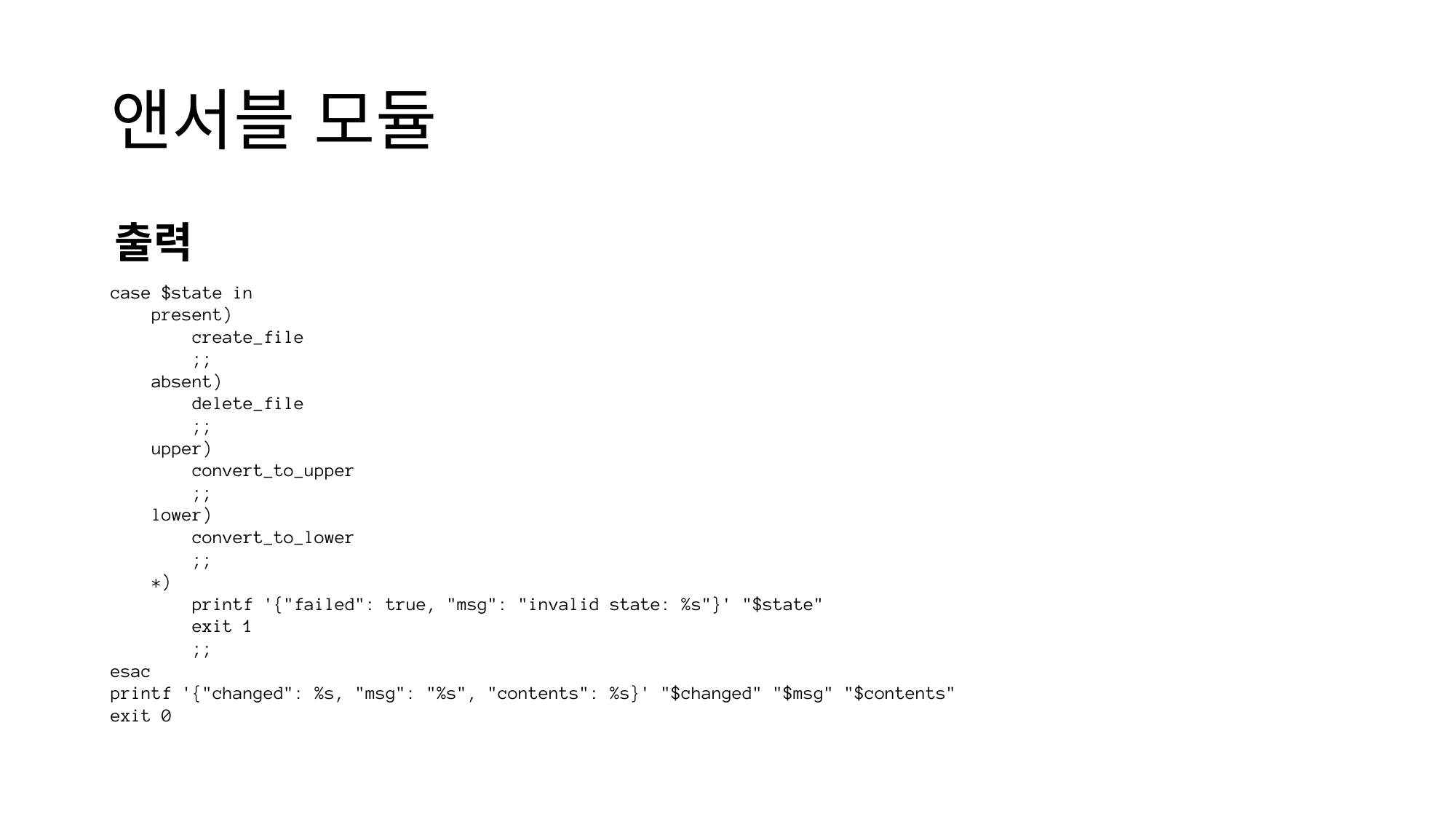

# 앤서블 모듈
출력
case $state in
    present)
        create_file
        ;;
    absent)
        delete_file
        ;;
    upper)
        convert_to_upper
        ;;
    lower)
        convert_to_lower
        ;;
    *)
        printf '{"failed": true, "msg": "invalid state: %s"}' "$state"
        exit 1
        ;;
esac
printf '{"changed": %s, "msg": "%s", "contents": %s}' "$changed" "$msg" "$contents"
exit 0